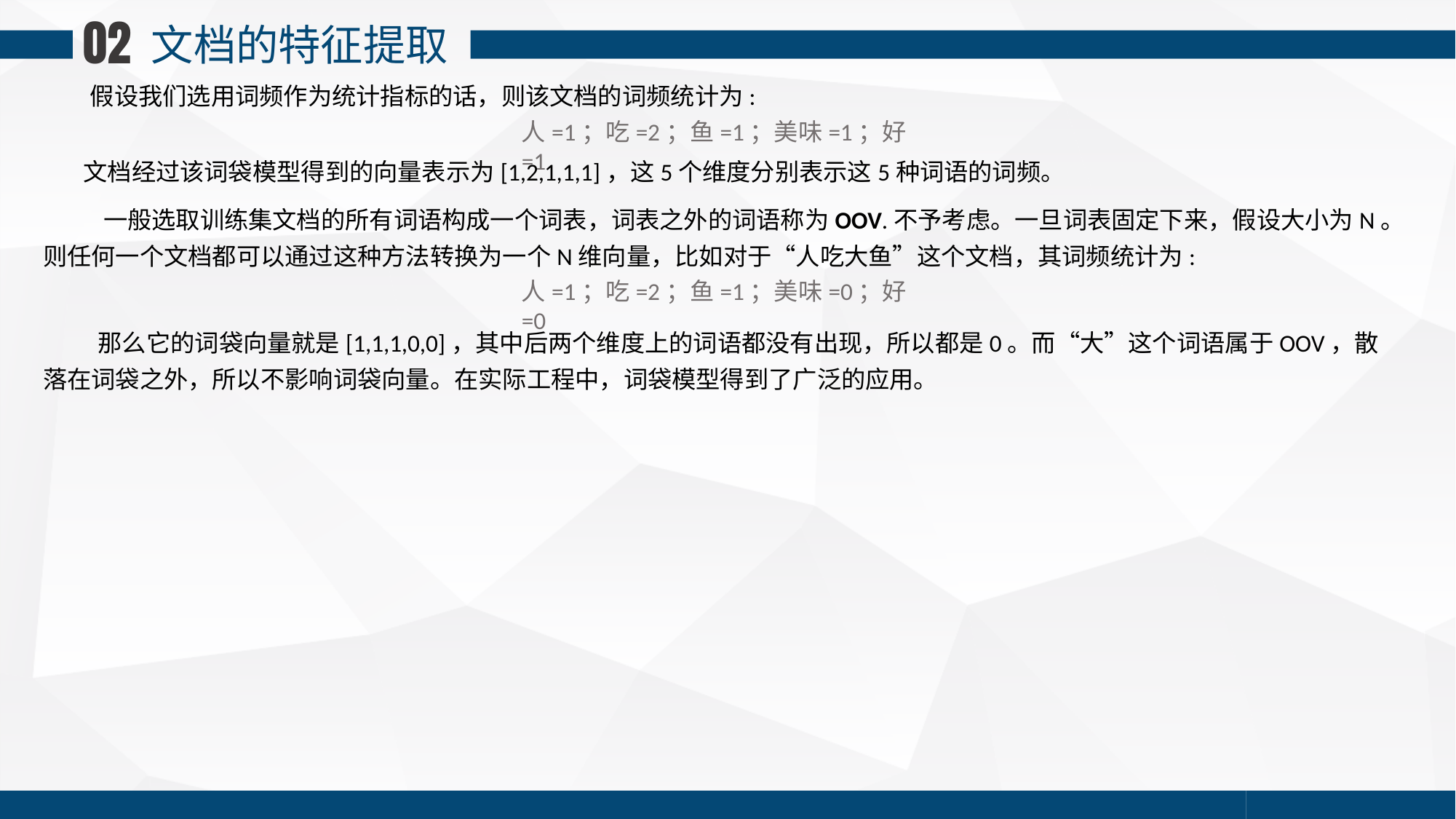

02
文档的特征提取

   假设我们选用词频作为统计指标的话，则该文档的词频统计为:
人=1；吃=2；鱼=1；美味=1；好=1
文档经过该词袋模型得到的向量表示为[1,2,1,1,1]，这5个维度分别表示这5种词语的词频。
          一般选取训练集文档的所有词语构成一个词表，词表之外的词语称为OOV.不予考虑。一旦词表固定下来，假设大小为N。则任何一个文档都可以通过这种方法转换为一个N维向量，比如对于“人吃大鱼”这个文档，其词频统计为:
人=1；吃=2；鱼=1；美味=0；好=0
         那么它的词袋向量就是[1,1,1,0,0]，其中后两个维度上的词语都没有出现，所以都是0。而“大”这个词语属于OOV，散落在词袋之外，所以不影响词袋向量。在实际工程中，词袋模型得到了广泛的应用。